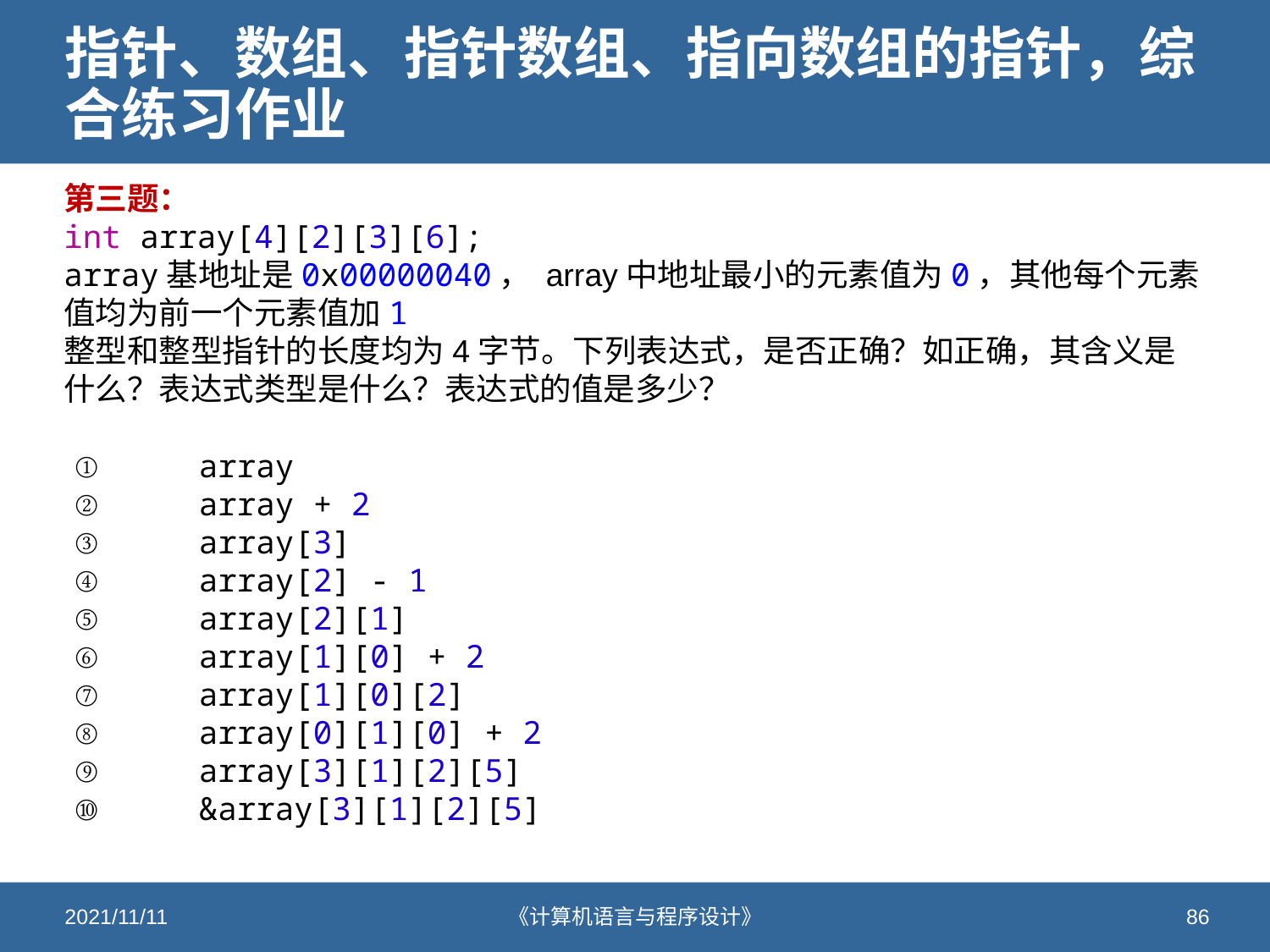

# 指针、数组、指针数组、指向数组的指针，综合练习作业
第三题：
int array[4][2][3][6];
array基地址是0x00000040， array中地址最小的元素值为0，其他每个元素值均为前一个元素值加1
整型和整型指针的长度均为4字节。下列表达式，是否正确？如正确，其含义是什么？表达式类型是什么？表达式的值是多少？
    array
    array + 2
    array[3]
    array[2] - 1
    array[2][1]
    array[1][0] + 2
    array[1][0][2]
    array[0][1][0] + 2
    array[3][1][2][5]
    &array[3][1][2][5]
2021/11/11
《计算机语言与程序设计》
86